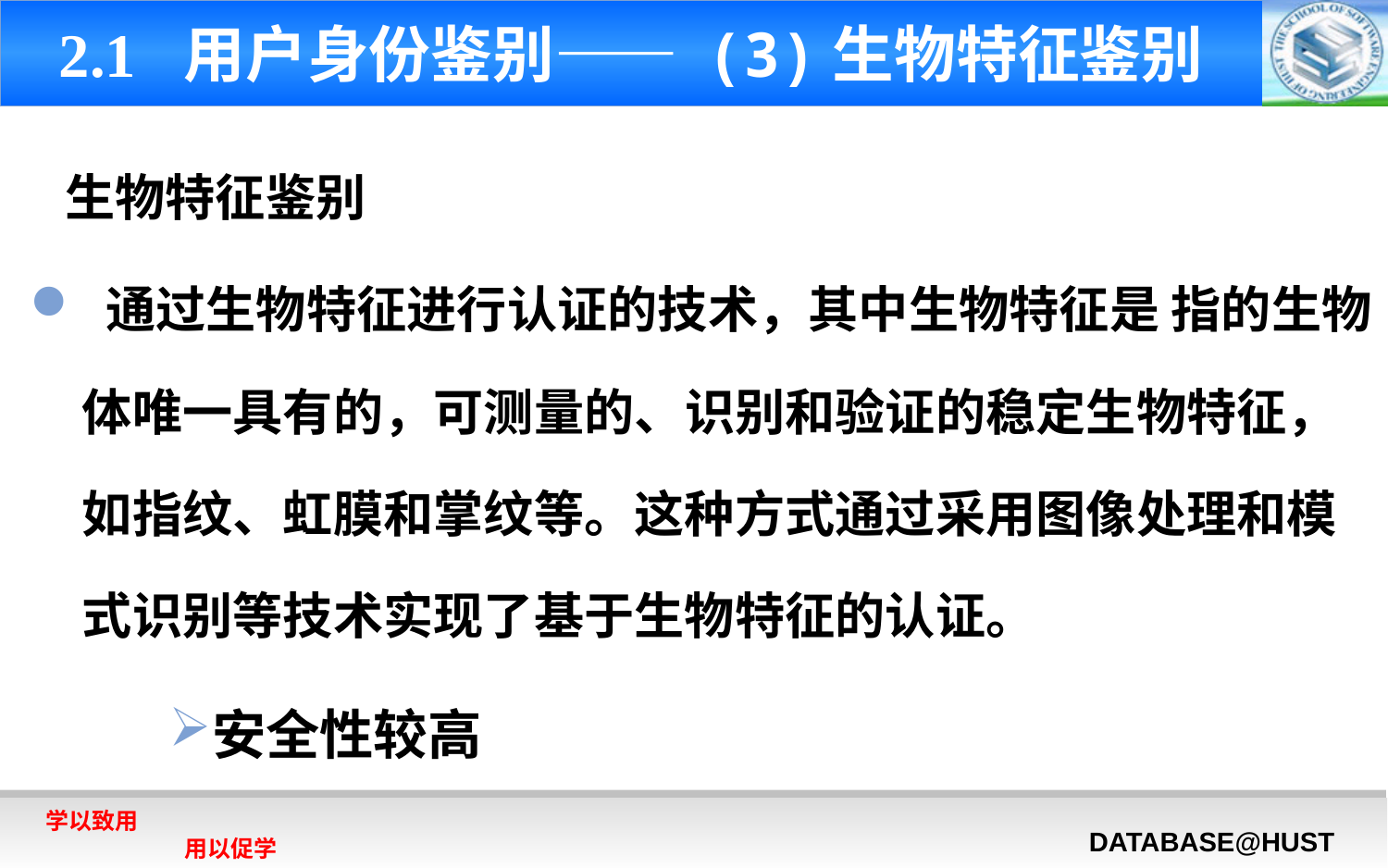

# 2.1  用户身份鉴别—— (3)生物特征鉴别
  生物特征鉴别
 通过生物特征进行认证的技术，其中生物特征是 指的生物体唯一具有的，可测量的、识别和验证的稳定生物特征，如指纹、虹膜和掌纹等。这种方式通过采用图像处理和模式识别等技术实现了基于生物特征的认证。
安全性较高